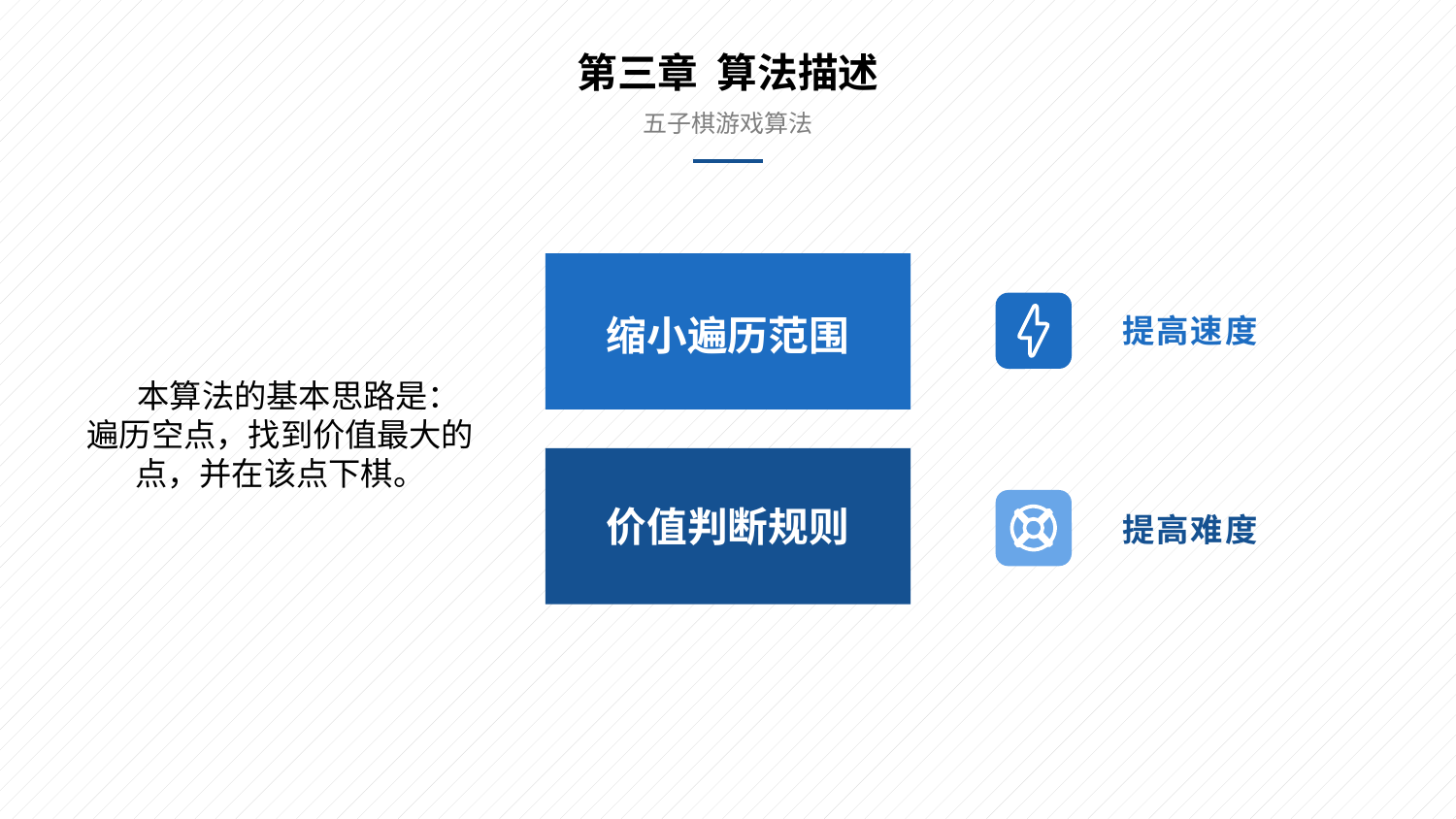

第三章  算法描述
五子棋游戏算法

缩小遍历范围
提高速度
    本算法的基本思路是：
遍历空点，找到价值最大的点，并在该点下棋。

价值判断规则
提高难度